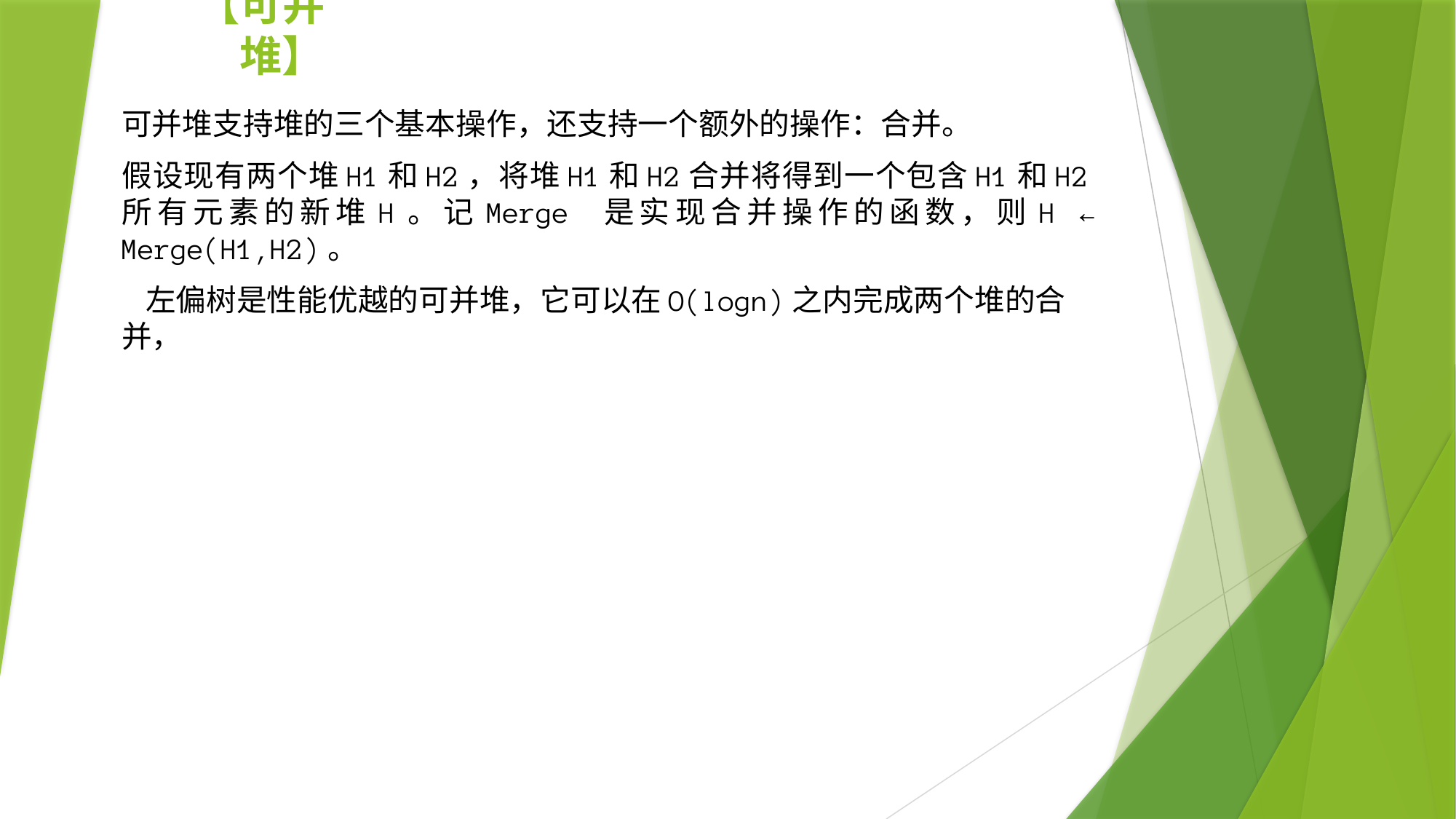

# 【可并堆】
可并堆支持堆的三个基本操作，还支持一个额外的操作：合并。
假设现有两个堆H1和H2，将堆H1和H2合并将得到一个包含H1和H2所有元素的新堆H。记Merge 是实现合并操作的函数，则H ← Merge(H1,H2)。
 左偏树是性能优越的可并堆，它可以在O(logn)之内完成两个堆的合并，